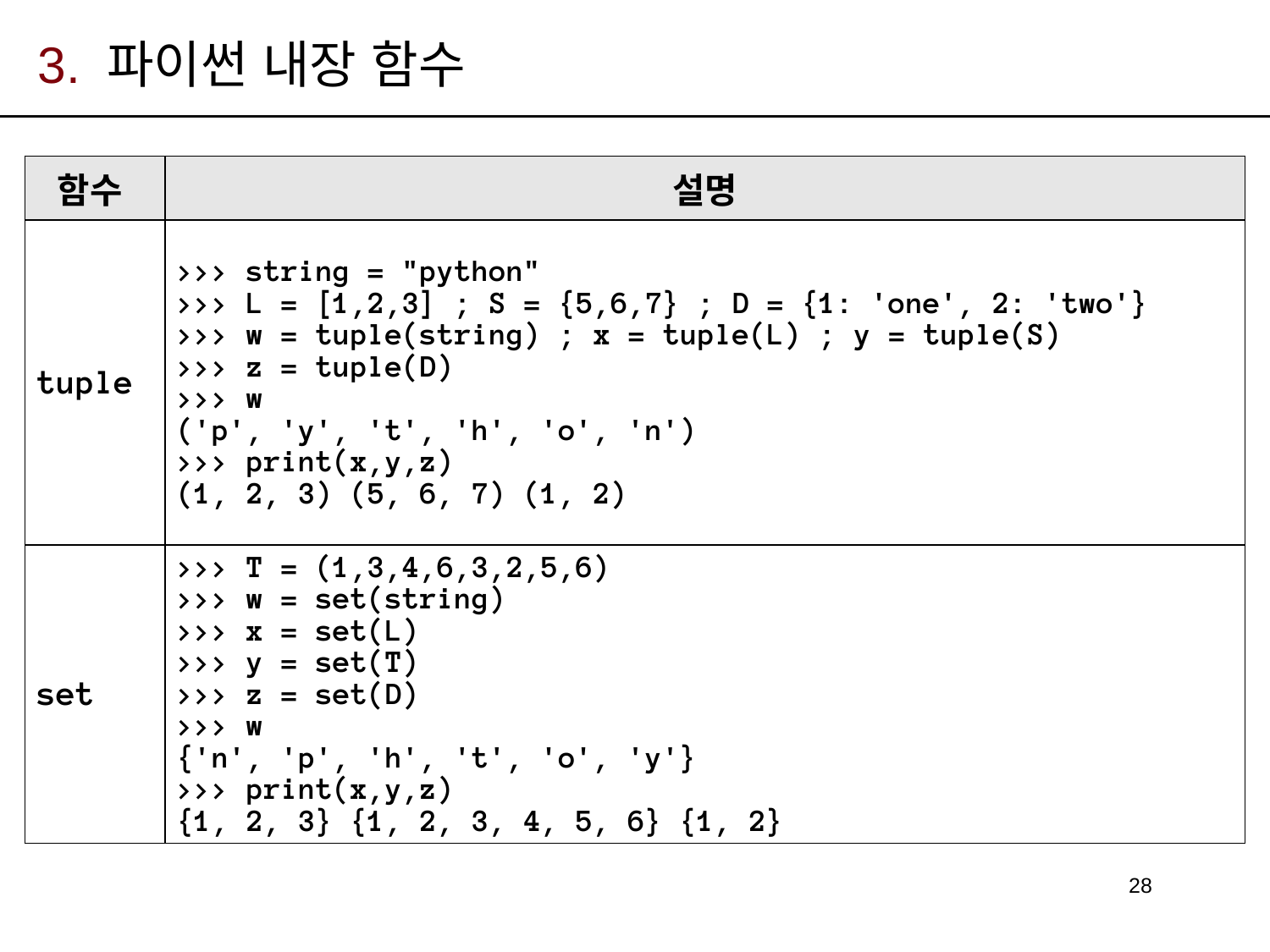

# 3. 파이썬 내장 함수
| 함수 | 설명 |
| --- | --- |
| tuple | >>> string = "python" >>> L = [1,2,3] ; S = {5,6,7} ; D = {1: 'one', 2: 'two'} >>> w = tuple(string) ; x = tuple(L) ; y = tuple(S) >>> z = tuple(D) >>> w ('p', 'y', 't', 'h', 'o', 'n') >>> print(x,y,z) (1, 2, 3) (5, 6, 7) (1, 2) |
| set | >>> T = (1,3,4,6,3,2,5,6) >>> w = set(string) >>> x = set(L) >>> y = set(T) >>> z = set(D) >>> w {'n', 'p', 'h', 't', 'o', 'y'} >>> print(x,y,z) {1, 2, 3} {1, 2, 3, 4, 5, 6} {1, 2} |
28